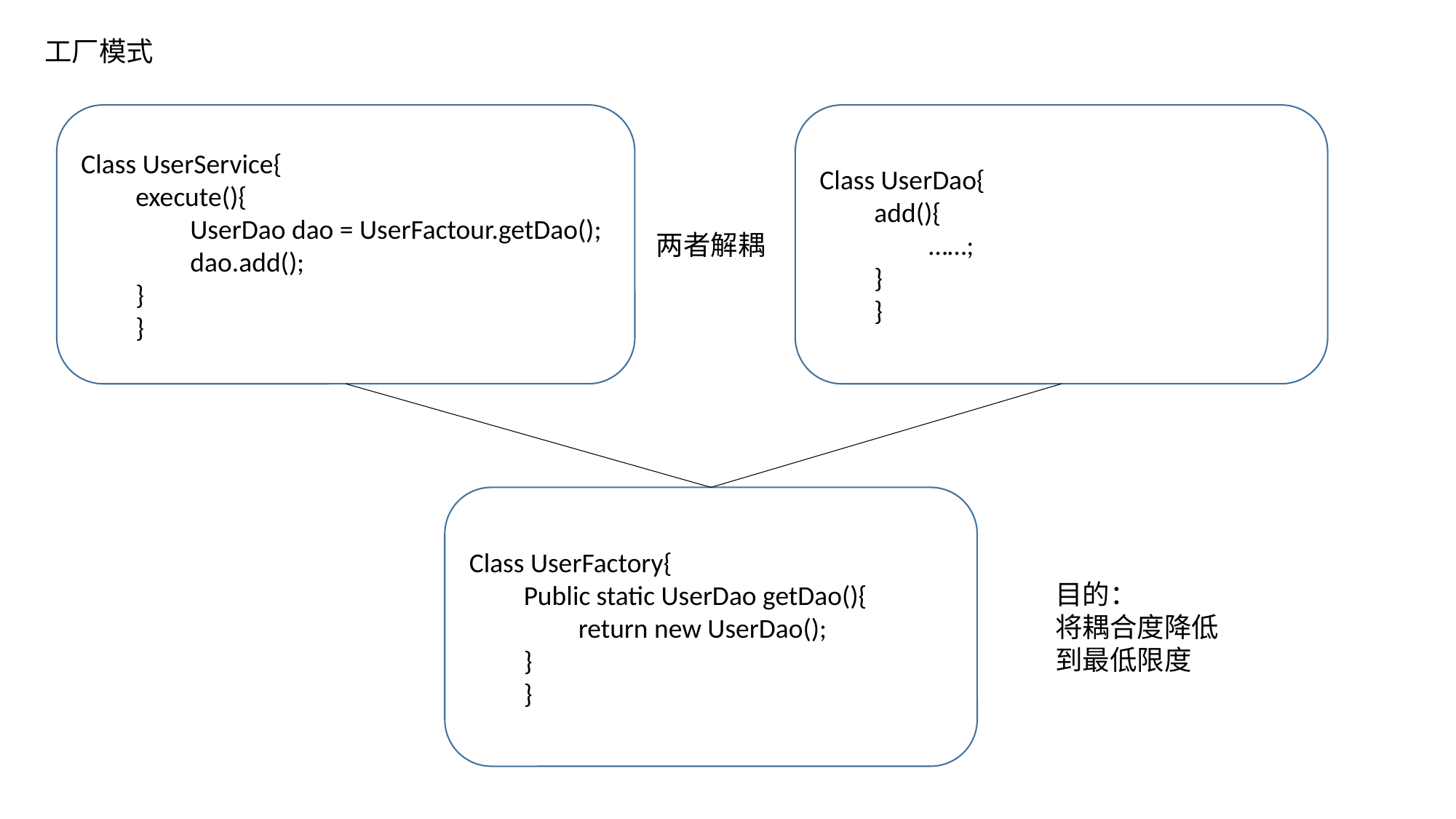

工厂模式
Class UserService{
execute(){
UserDao dao = UserFactour.getDao();
dao.add();
}
}
Class UserDao{
add(){
……;
}
}
两者解耦
Class UserFactory{
Public static UserDao getDao(){
return new UserDao();
}
}
目的：
将耦合度降低
到最低限度